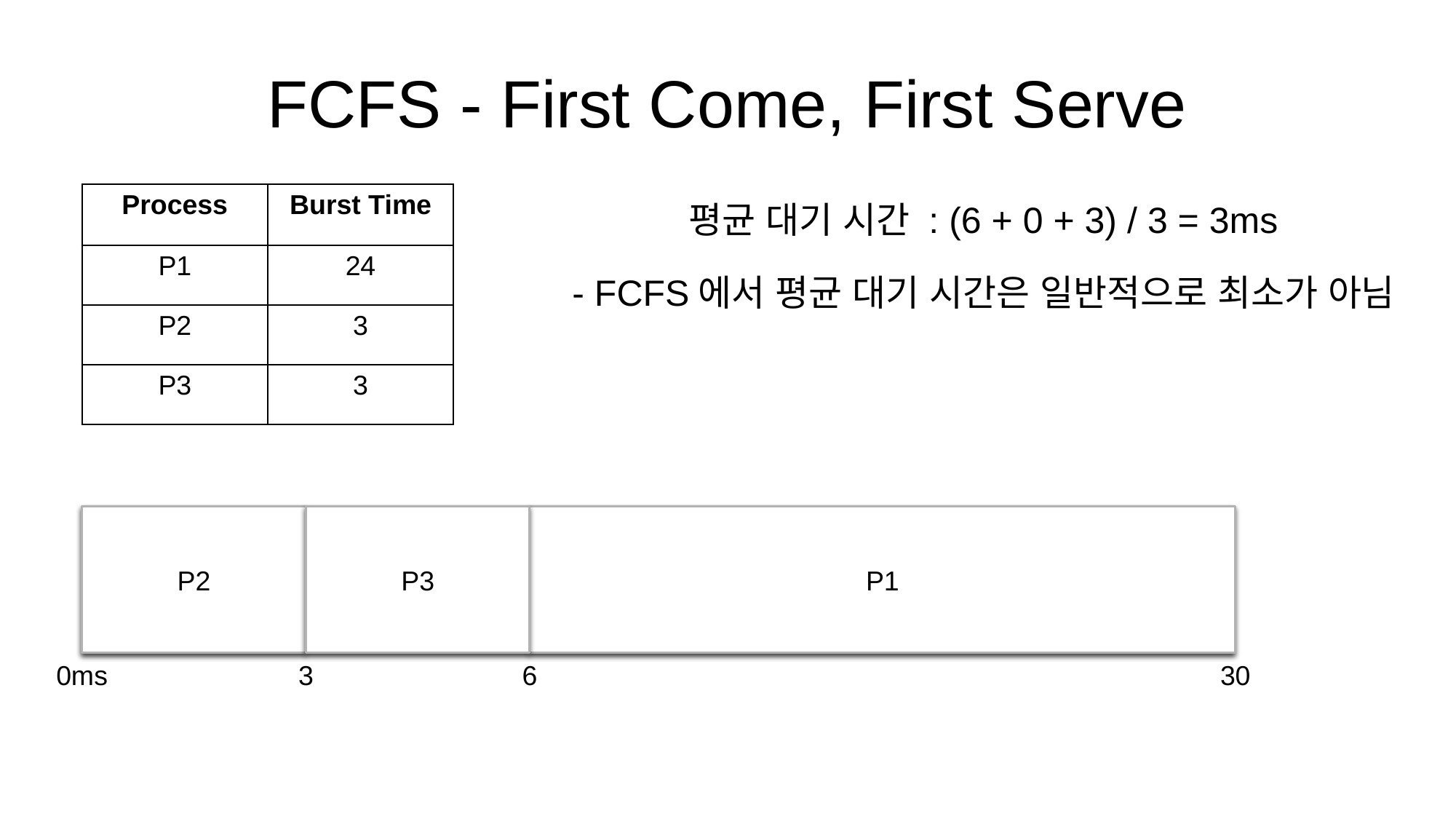

# FCFS - First Come, First Serve
평균 대기 시간 : (6 + 0 + 3) / 3 = 3ms
- FCFS에서 평균 대기 시간은 일반적으로 최소가 아님

| Process | Burst Time |
| --- | --- |
| P1 | 24 |
| P2 | 3 |
| P3 | 3 |
P2
P3
P1
0ms
3
6
30